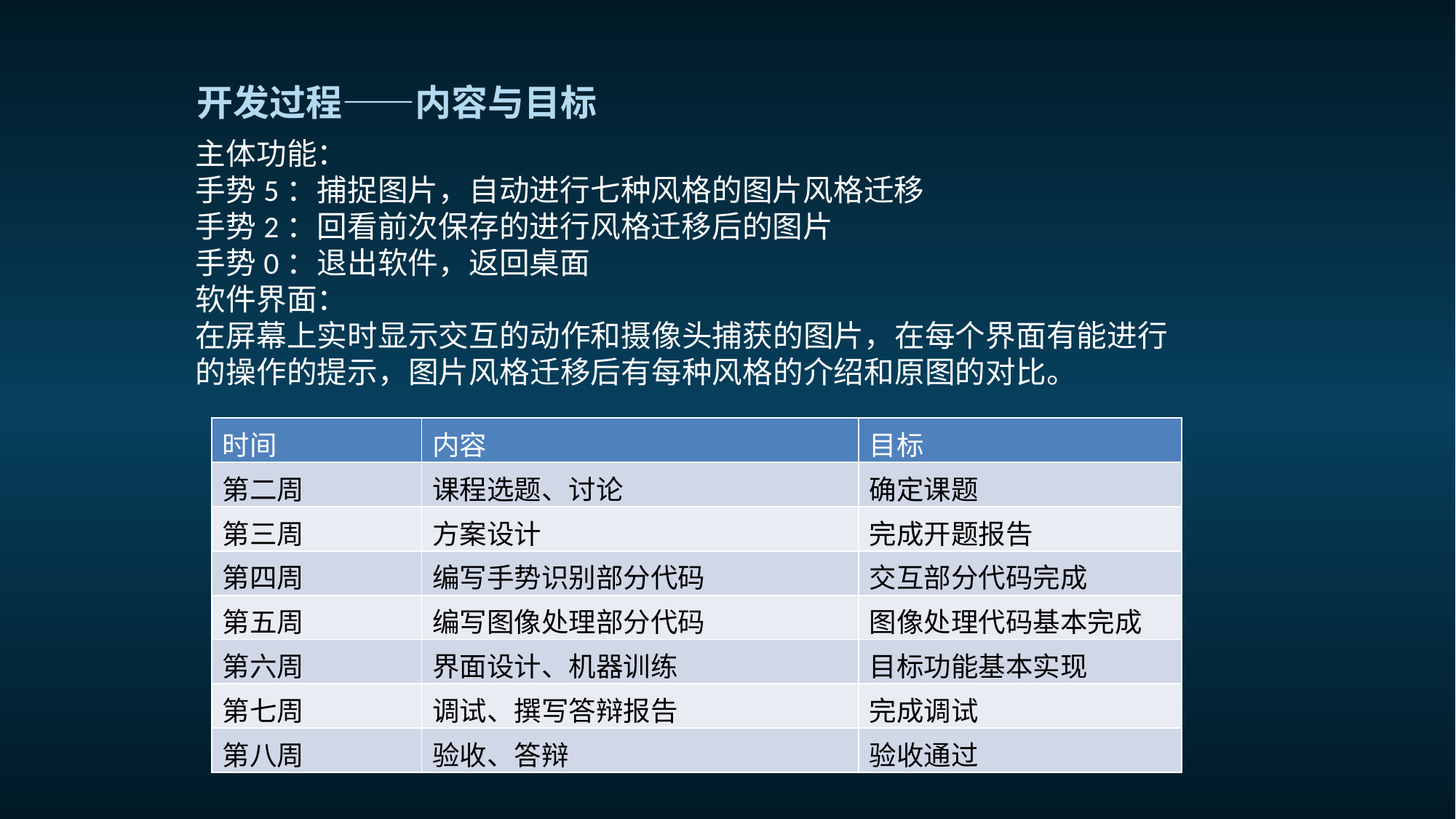

开发过程——内容与目标
主体功能：
手势5：捕捉图片，自动进行七种风格的图片风格迁移
手势2：回看前次保存的进行风格迁移后的图片
手势0：退出软件，返回桌面
软件界面：
在屏幕上实时显示交互的动作和摄像头捕获的图片，在每个界面有能进行的操作的提示，图片风格迁移后有每种风格的介绍和原图的对比。

| 时间 | 内容 | 目标 |
| --- | --- | --- |
| 第二周 | 课程选题、讨论 | 确定课题 |
| 第三周 | 方案设计 | 完成开题报告 |
| 第四周 | 编写手势识别部分代码 | 交互部分代码完成 |
| 第五周 | 编写图像处理部分代码 | 图像处理代码基本完成 |
| 第六周 | 界面设计、机器训练 | 目标功能基本实现 |
| 第七周 | 调试、撰写答辩报告 | 完成调试 |
| 第八周 | 验收、答辩 | 验收通过 |